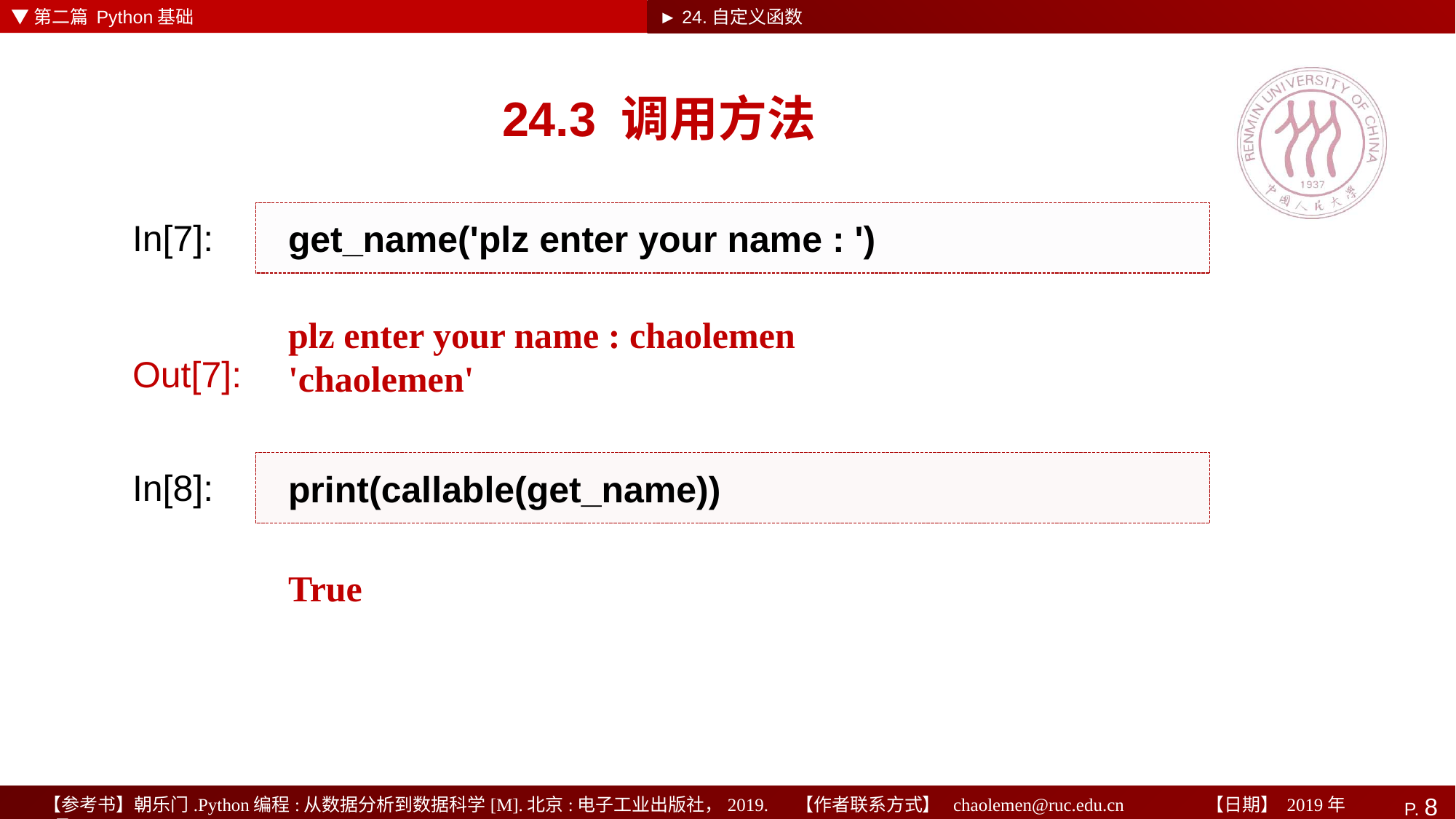

▼第二篇 Python基础
► 24.自定义函数
# 24.3 调用方法
get_name('plz enter your name : ')
In[7]:
plz enter your name : chaolemen
'chaolemen'
Out[7]:
print(callable(get_name))
In[8]:
True